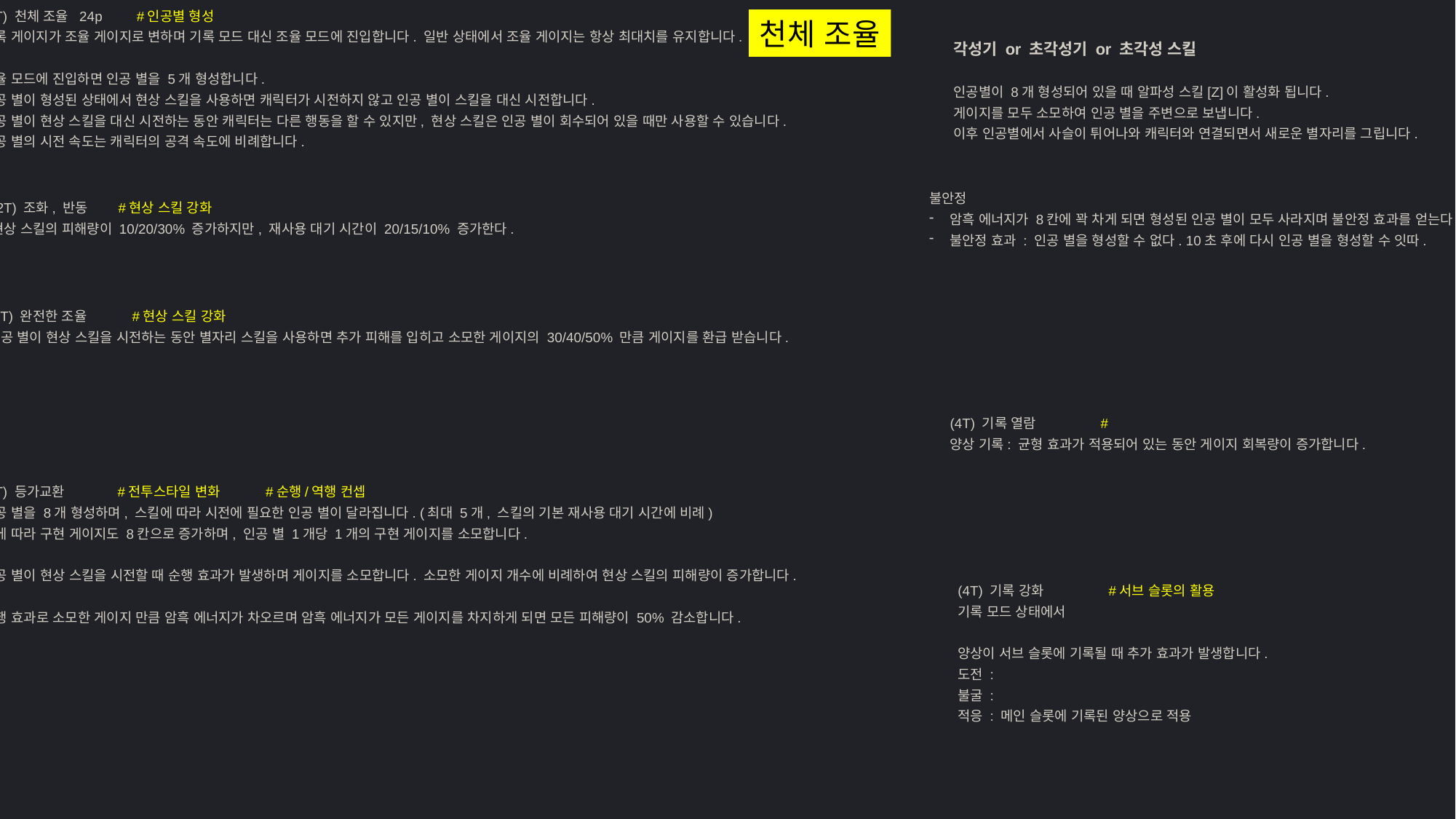

치명 610 : 21.8197
아드 전각: 14
예감 2레벨 : 8
혼강 2레벨 : 24
자체 치적 시너지 : 10
77.8197

달인 : 7%
치적 시너지 : 10
팔찌 고대 하옵 : 3.4
반지 중옵 : 0.95 * 2 = 1.9

치적 시너지 제외 모든 거 포함하면 : 약 90%

@ 생각해 봐야 할 것 @
인공 별이 현상 스킬 시전에 필요한 개수가 남아 있을 때 현상 스킬 또 시전 가능?
예시) 수중에 인공별 3개 남음, 인공 별 3개가 필요한 현상 스킬 시전 가능?
          인공별 5개 소모 현상 스킬 사용 -> 별자리 스킬 연계 -> 인공 별 회수

기본으로 인공별 5개가 한번에 현상 스킬을 대신 시전.
별자리 스킬 연계하면 별무리가 더 많이 참.
별무리는 8칸. 별무리를 모두 채우면 별무리를 소모할 수 있음. 현상 스킬 사용 시 별무리 소모하여 강한 피해를 줌.
소모하는 별 무리는 현상 스킬의 기본 재사용 대기 시간에 비례 (6초당 1칸) (최대 5칸)
별자리 스킬 연계 시 1칸을 복구 해줌.
예시) 별무리 5칸 소모 -> 별자리 스킬 연계 -> 1칸 복구로 남은 별무리 4칸 -> 별무리 4칸 소모 -> 별자리 스킬 연계 -> 1칸 복구로 남은 별무리 1칸
신속, 현상 스킬이 메인
인공 별 현상 스킬 대신 시전
인공 별이 스킬을 대신 시전하는 것의 부족한 타격감을 위해 콤보형 스킬 사용 (현상 스킬 -> 별자리 스킬)
인공 별 1개당 게이지 1칸을 소모하여 현상 스킬을 강화
현상 스킬 시전에 필요한 인공 별의 개수는 기본 재사용 대기 시간에 비례하여 증가 (6초당 1개, 최대 5개)
처음에는 인공 별 5개가 한번에 현상 스킬을 시전함.
(1T) 천체 조율  24p         #인공별 형성
기록 게이지가 조율 게이지로 변하며 기록 모드 대신 조율 모드에 진입합니다. 일반 상태에서 조율 게이지는 항상 최대치를 유지합니다.

조율 모드에 진입하면 인공 별을 5개 형성합니다.
인공 별이 형성된 상태에서 현상 스킬을 사용하면 캐릭터가 시전하지 않고 인공 별이 스킬을 대신 시전합니다.
인공 별이 현상 스킬을 대신 시전하는 동안 캐릭터는 다른 행동을 할 수 있지만, 현상 스킬은 인공 별이 회수되어 있을 때만 사용할 수 있습니다.
인공 별의 시전 속도는 캐릭터의 공격 속도에 비례합니다.
천체 조율
각성기 or 초각성기 or 초각성 스킬

인공별이 8개 형성되어 있을 때 알파성 스킬[Z]이 활성화 됩니다.
게이지를 모두 소모하여 인공 별을 주변으로 보냅니다.
이후 인공별에서 사슬이 튀어나와 캐릭터와 연결되면서 새로운 별자리를 그립니다.

불안정
암흑 에너지가 8칸에 꽉 차게 되면 형성된 인공 별이 모두 사라지며 불안정 효과를 얻는다.
불안정 효과 : 인공 별을 형성할 수 없다. 10초 후에 다시 인공 별을 형성할 수 잇따.
(2T) 조화, 반동       #현상 스킬 강화
현상 스킬의 피해량이 10/20/30% 증가하지만, 재사용 대기 시간이 20/15/10% 증가한다.
(3T) 완전한 조율           #현상 스킬 강화
인공 별이 현상 스킬을 시전하는 동안 별자리 스킬을 사용하면 추가 피해를 입히고 소모한 게이지의 30/40/50% 만큼 게이지를 환급 받습니다.

(4T) 기록 열람                #
양상 기록: 균형 효과가 적용되어 있는 동안 게이지 회복량이 증가합니다.
(4T) 등가교환             #전투스타일 변화           #순행/역행 컨셉
인공 별을 8개 형성하며, 스킬에 따라 시전에 필요한 인공 별이 달라집니다. (최대 5개, 스킬의 기본 재사용 대기 시간에 비례)
이에 따라 구현 게이지도 8칸으로 증가하며, 인공 별 1개당 1개의 구현 게이지를 소모합니다.

인공 별이 현상 스킬을 시전할 때 순행 효과가 발생하며 게이지를 소모합니다. 소모한 게이지 개수에 비례하여 현상 스킬의 피해량이 증가합니다.

순행 효과로 소모한 게이지 만큼 암흑 에너지가 차오르며 암흑 에너지가 모든 게이지를 차지하게 되면 모든 피해량이 50% 감소합니다.
(4T) 기록 강화                #서브 슬롯의 활용
기록 모드 상태에서

양상이 서브 슬롯에 기록될 때 추가 효과가 발생합니다.
도전 :
불굴 :
적응 : 메인 슬롯에 기록된 양상으로 적용